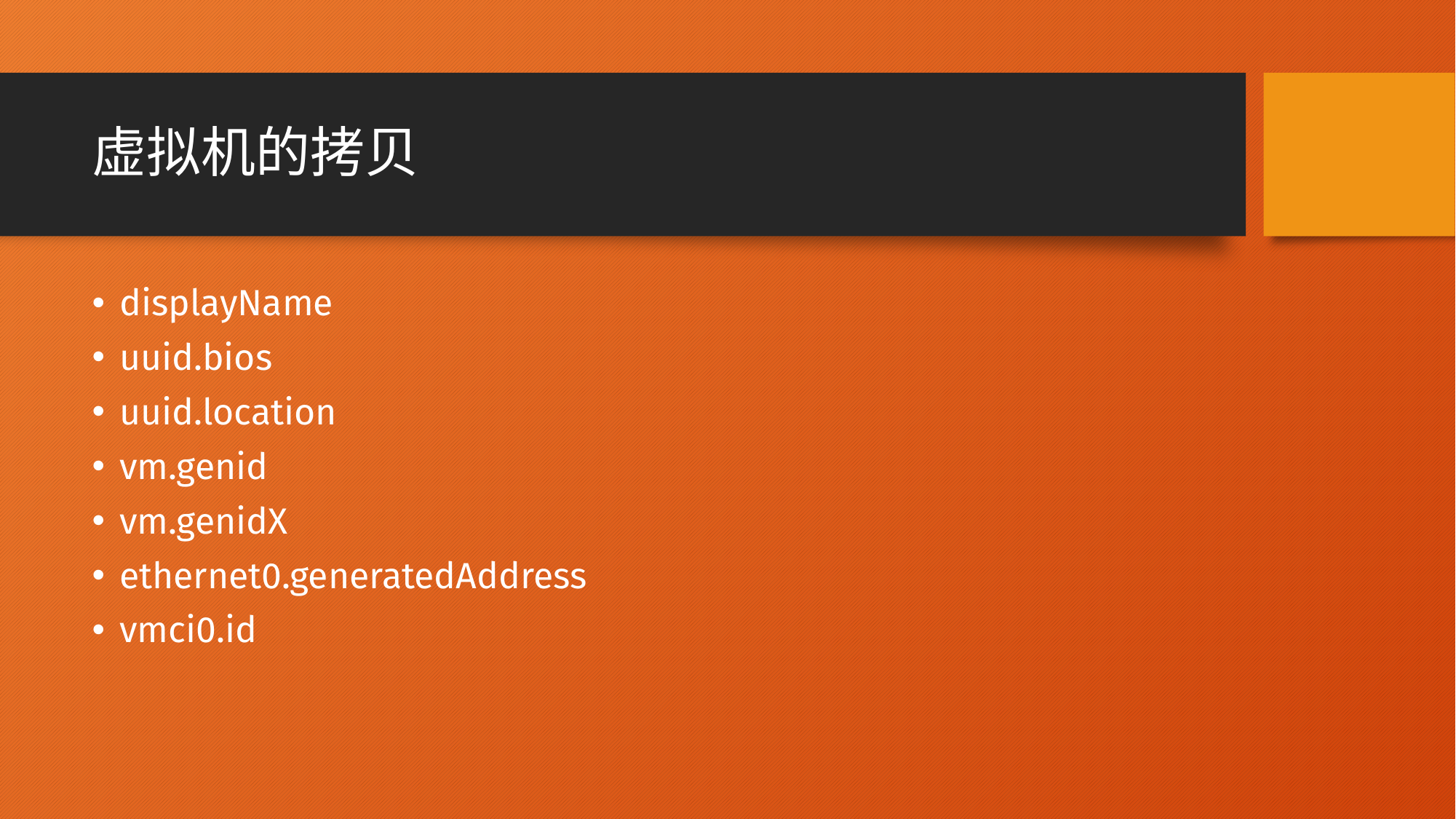

# 虚拟机的拷贝
displayName
uuid.bios
uuid.location
vm.genid
vm.genidX
ethernet0.generatedAddress
vmci0.id